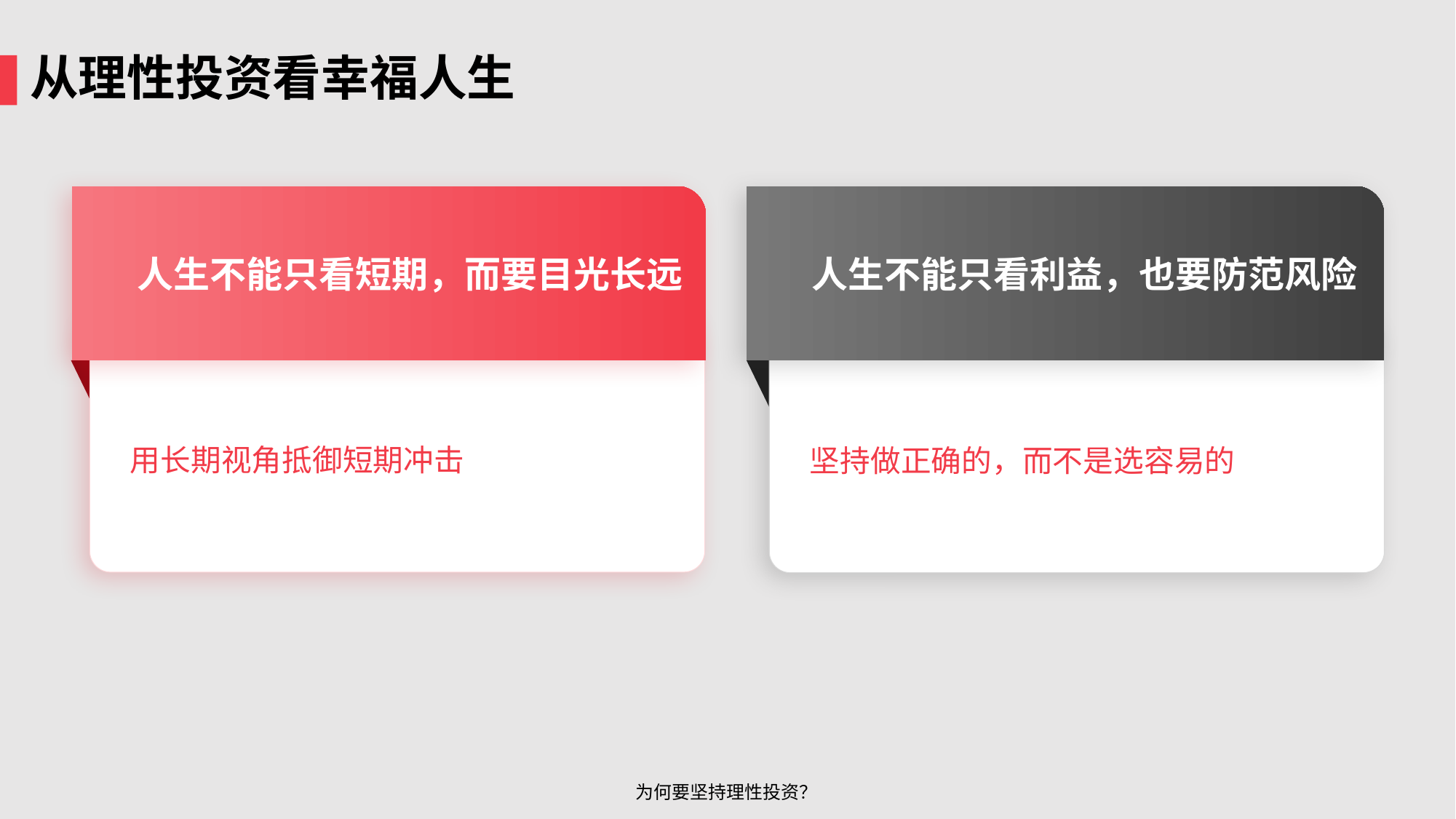

从理性投资看幸福人生
人生不能只看短期，而要目光长远
人生不能只看利益，也要防范风险
用长期视角抵御短期冲击
坚持做正确的，而不是选容易的

为何要坚持理性投资？